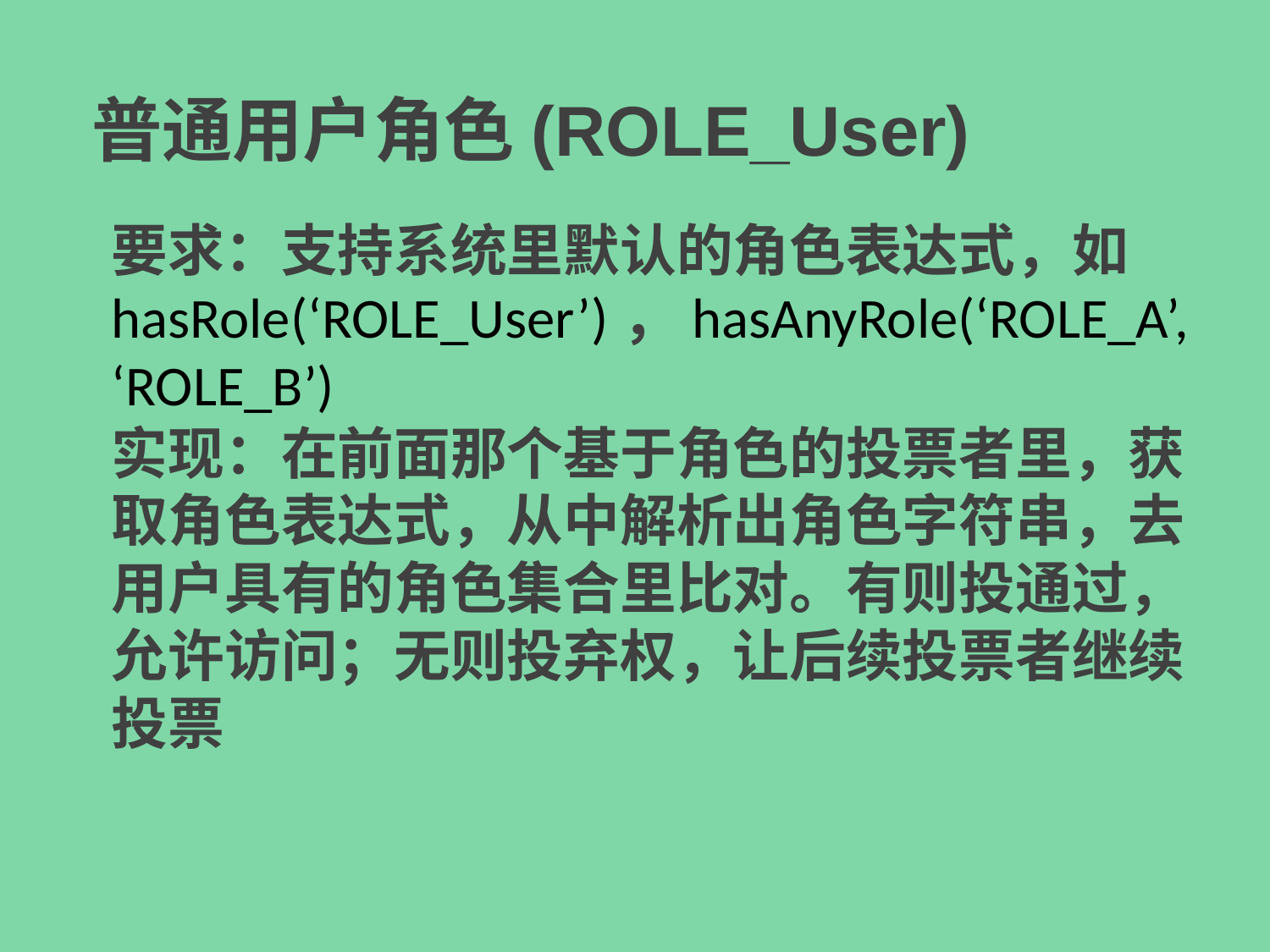

普通用户角色(ROLE_User)
要求：支持系统里默认的角色表达式，如hasRole(‘ROLE_User’)，hasAnyRole(‘ROLE_A’, ‘ROLE_B’)
实现：在前面那个基于角色的投票者里，获取角色表达式，从中解析出角色字符串，去用户具有的角色集合里比对。有则投通过，允许访问；无则投弃权，让后续投票者继续投票